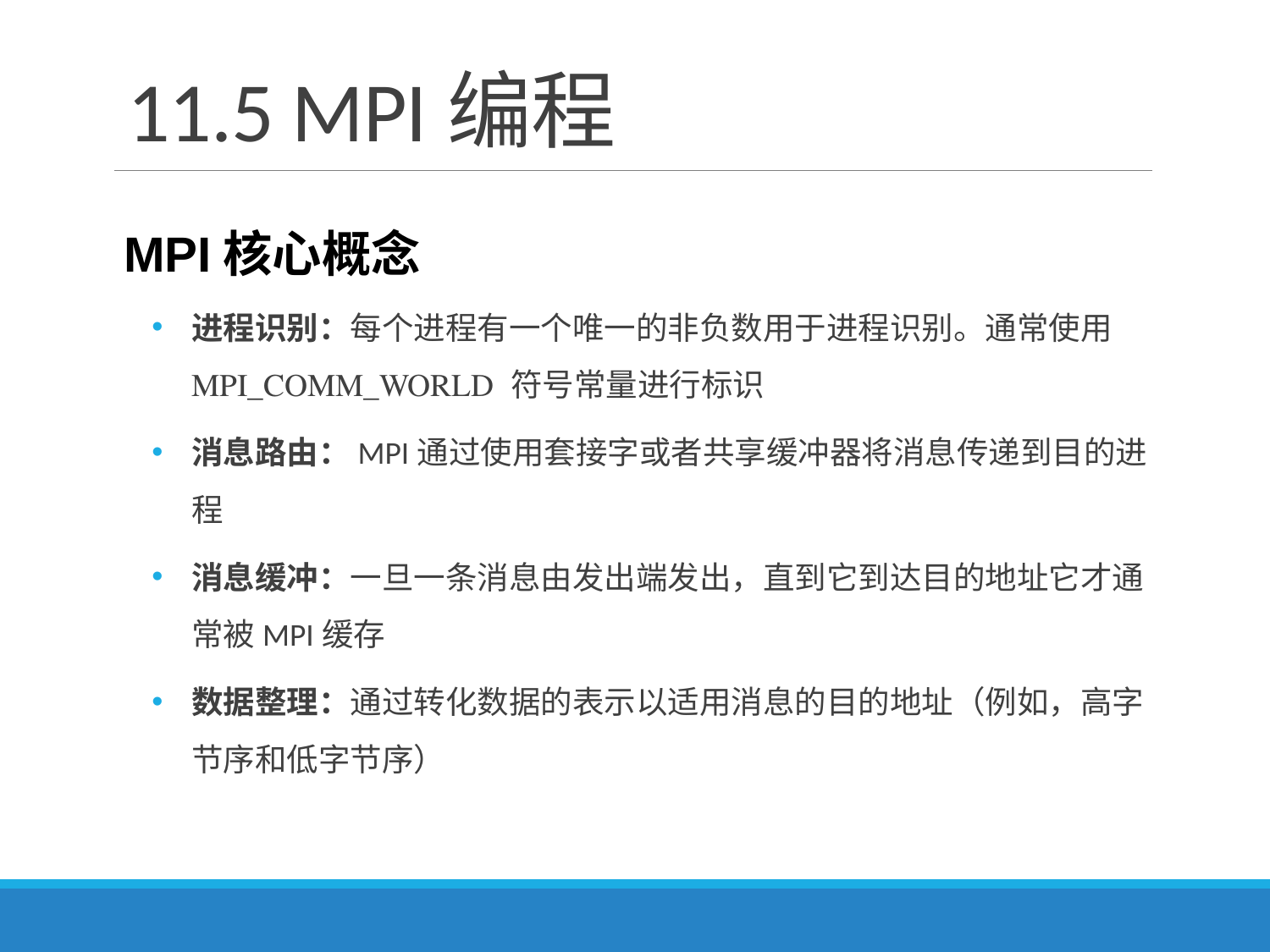

# 11.5 MPI编程
MPI核心概念
进程识别：每个进程有一个唯一的非负数用于进程识别。通常使用MPI_COMM_WORLD 符号常量进行标识
消息路由：MPI通过使用套接字或者共享缓冲器将消息传递到目的进程
消息缓冲：一旦一条消息由发出端发出，直到它到达目的地址它才通常被MPI缓存
数据整理：通过转化数据的表示以适用消息的目的地址（例如，高字节序和低字节序）
72